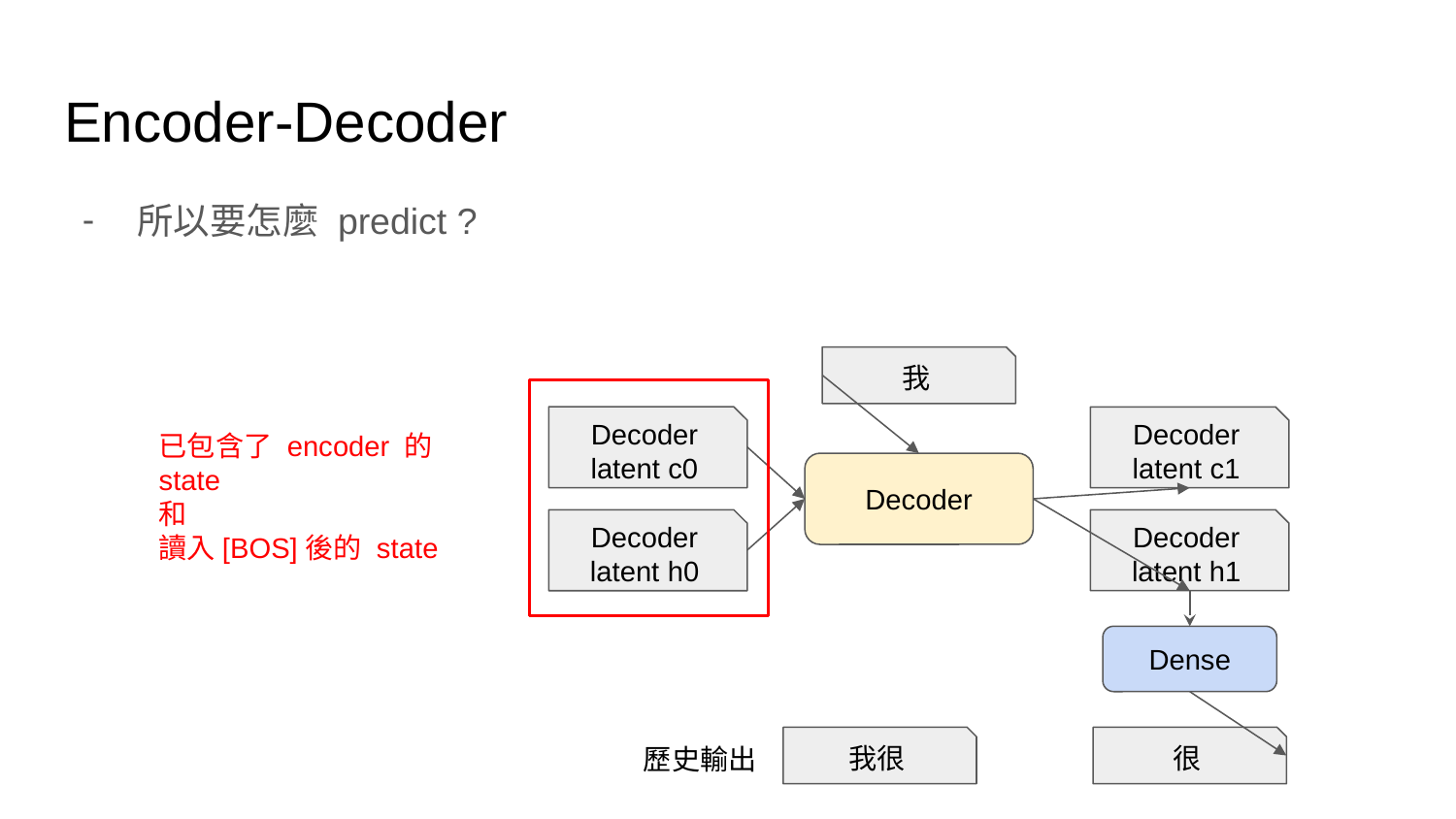

# Encoder-Decoder
所以要怎麼 predict ?

我

Decoder
latent c0
Decoder
latent c1
已包含了 encoder 的 state
和
讀入[BOS]後的 state
Decoder
Decoder
latent h1
Decoder
latent h0
Dense
歷史輸出
我很
很